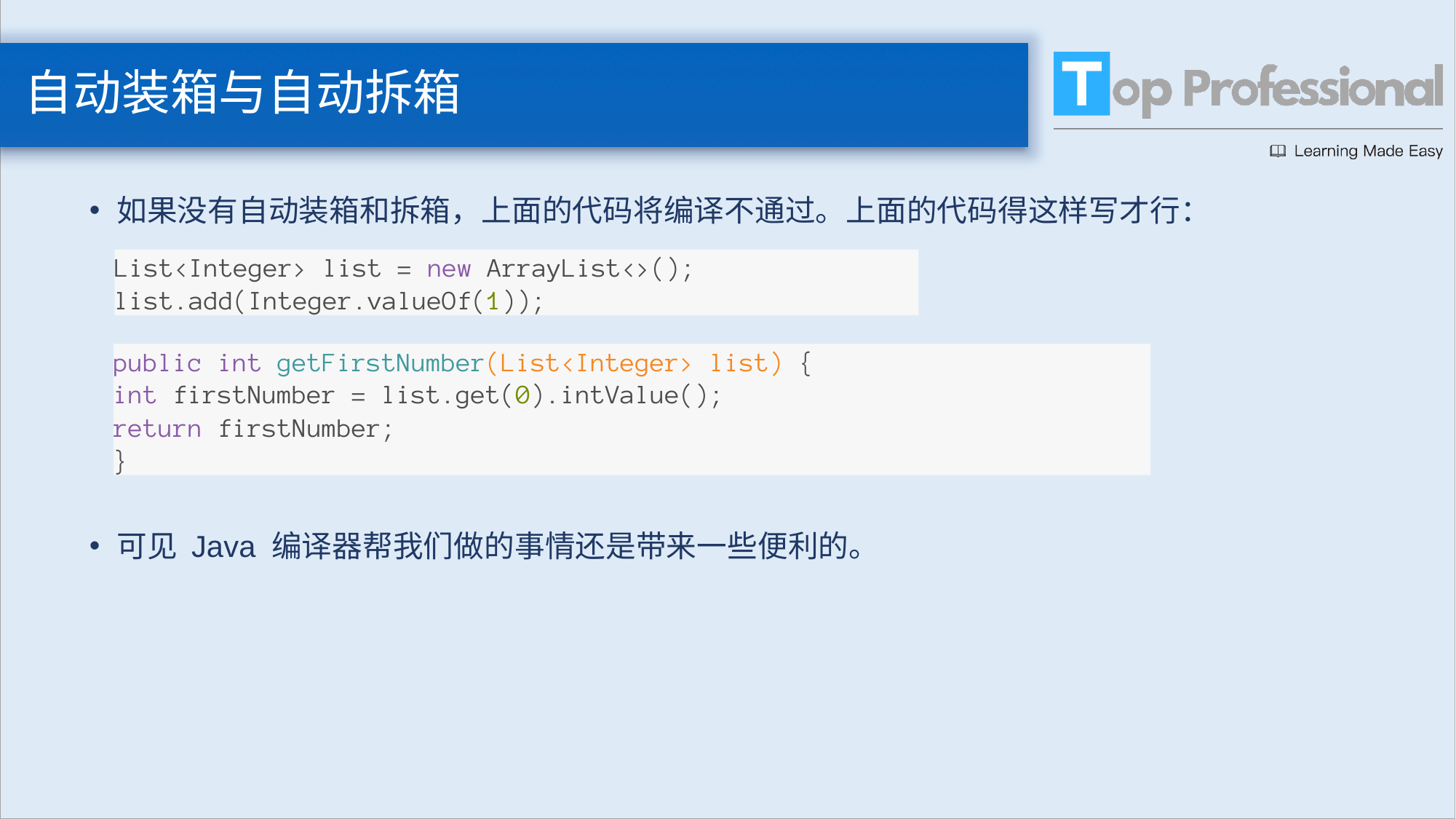

# 自动装箱与自动拆箱
如果没有自动装箱和拆箱，上面的代码将编译不通过。上面的代码得这样写才行：

可见 Java 编译器帮我们做的事情还是带来一些便利的。

List<Integer> list = new ArrayList<>();
list.add(Integer.valueOf(1));
public int getFirstNumber(List<Integer> list) {
int firstNumber = list.get(0).intValue();
return firstNumber;
}